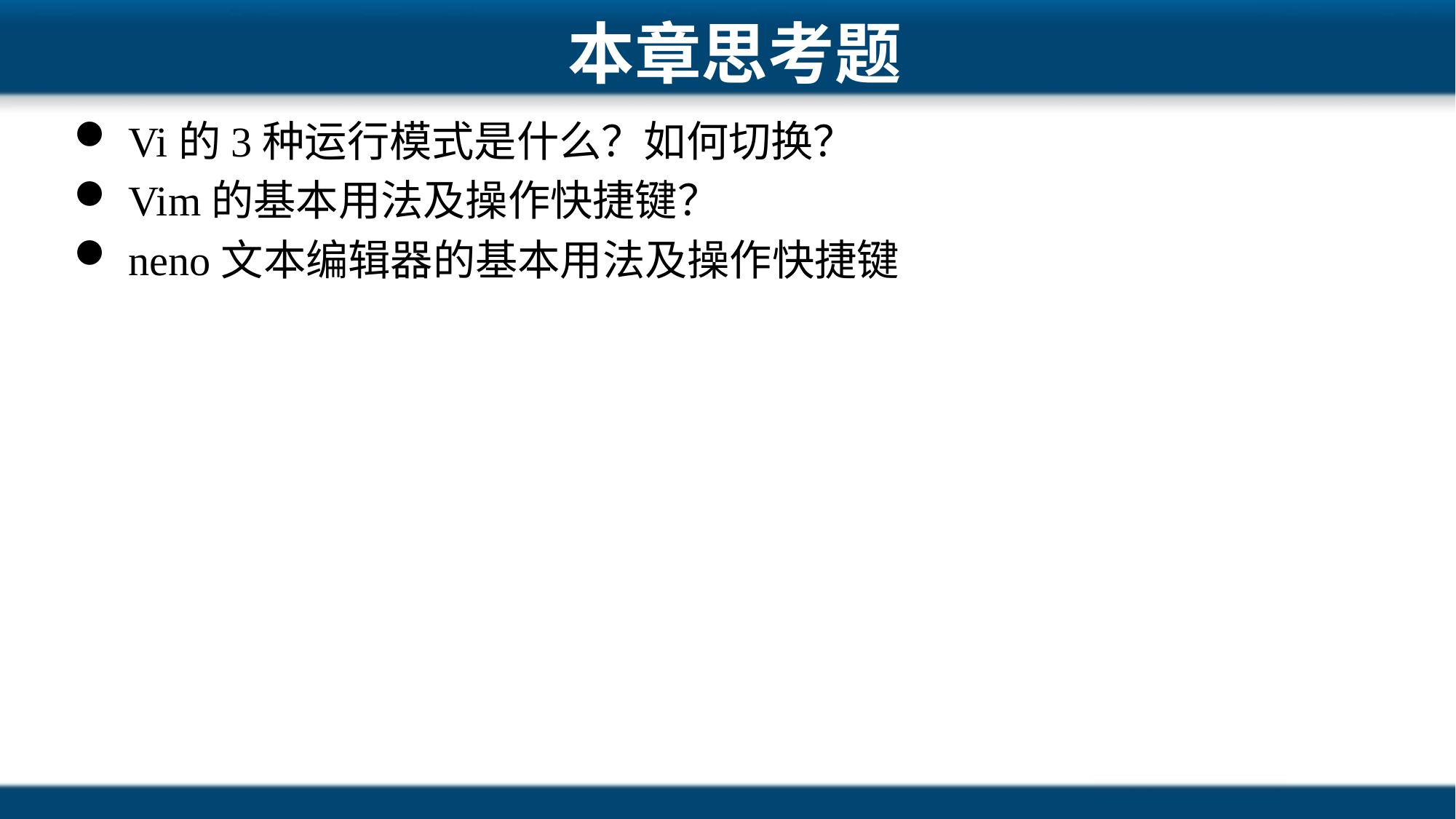

# 本章思考题
Vi的3种运行模式是什么？如何切换？
Vim的基本用法及操作快捷键？
neno文本编辑器的基本用法及操作快捷键